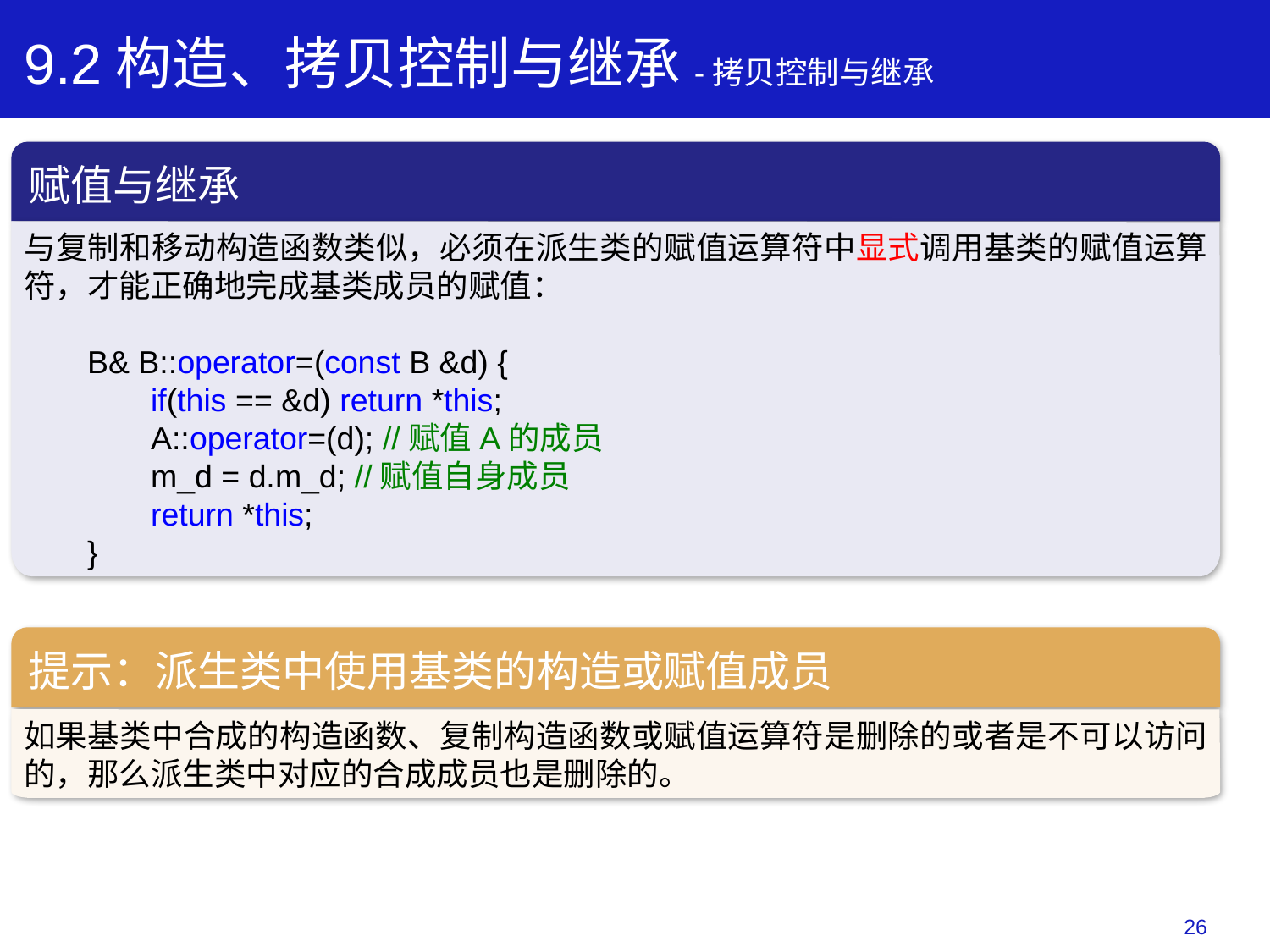

9.2构造、拷贝控制与继承-拷贝控制与继承

赋值与继承
与复制和移动构造函数类似，必须在派生类的赋值运算符中显式调用基类的赋值运算符，才能正确地完成基类成员的赋值：

B& B::operator=(const B &d) {
if(this == &d) return *this;
A::operator=(d); //赋值A的成员
m_d = d.m_d; //赋值自身成员
return *this;
}
学习目标
提示：派生类中使用基类的构造或赋值成员
如果基类中合成的构造函数、复制构造函数或赋值运算符是删除的或者是不可以访问的，那么派生类中对应的合成成员也是删除的。
学习目标
26